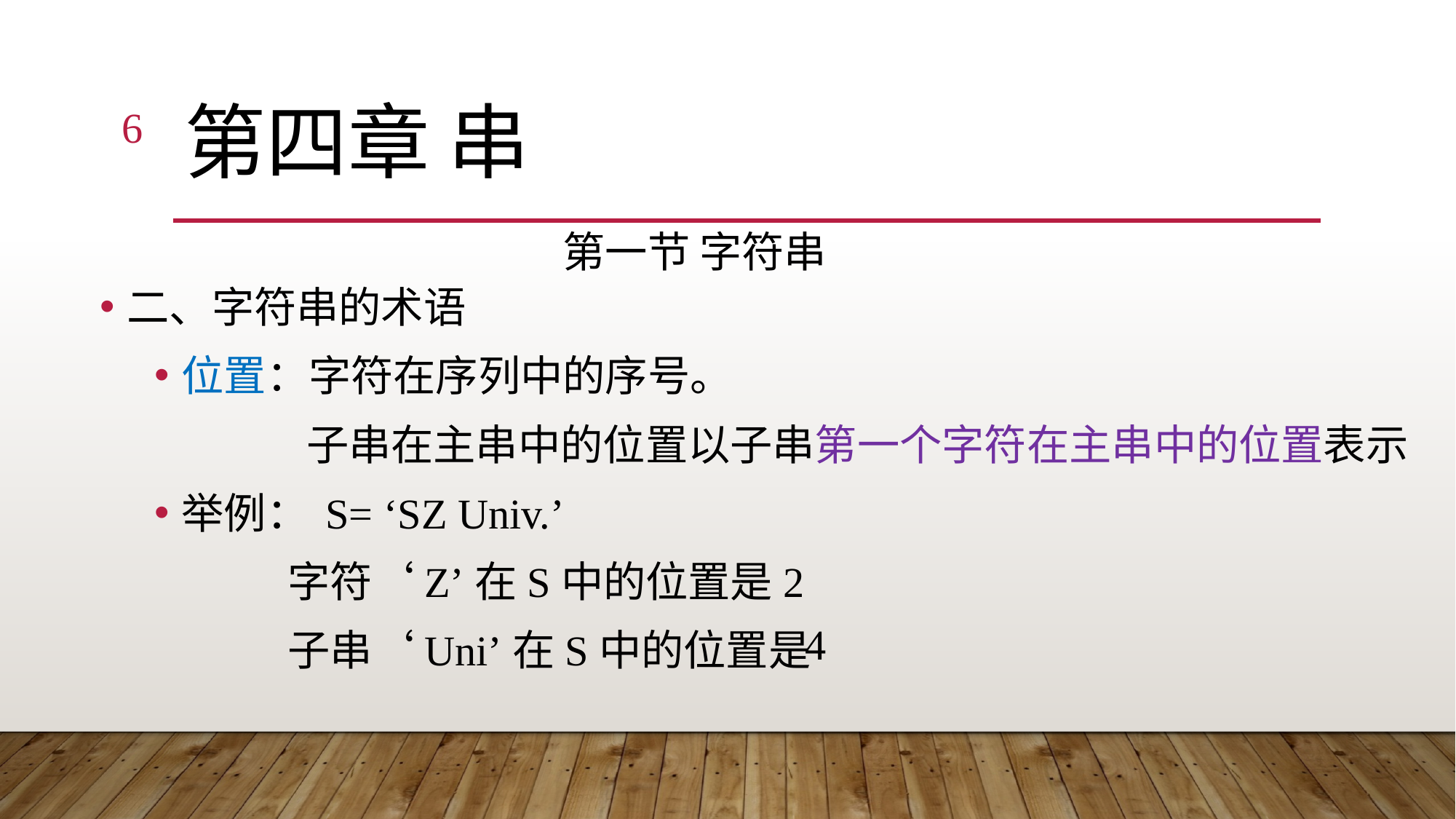

6
# 第四章 串
第一节 字符串
二、字符串的术语
位置：字符在序列中的序号。
               子串在主串中的位置以子串第一个字符在主串中的位置表示
举例： S= ‘SZ Univ.’
             字符‘Z’在S中的位置是2
             子串‘Uni’在S中的位置是

4